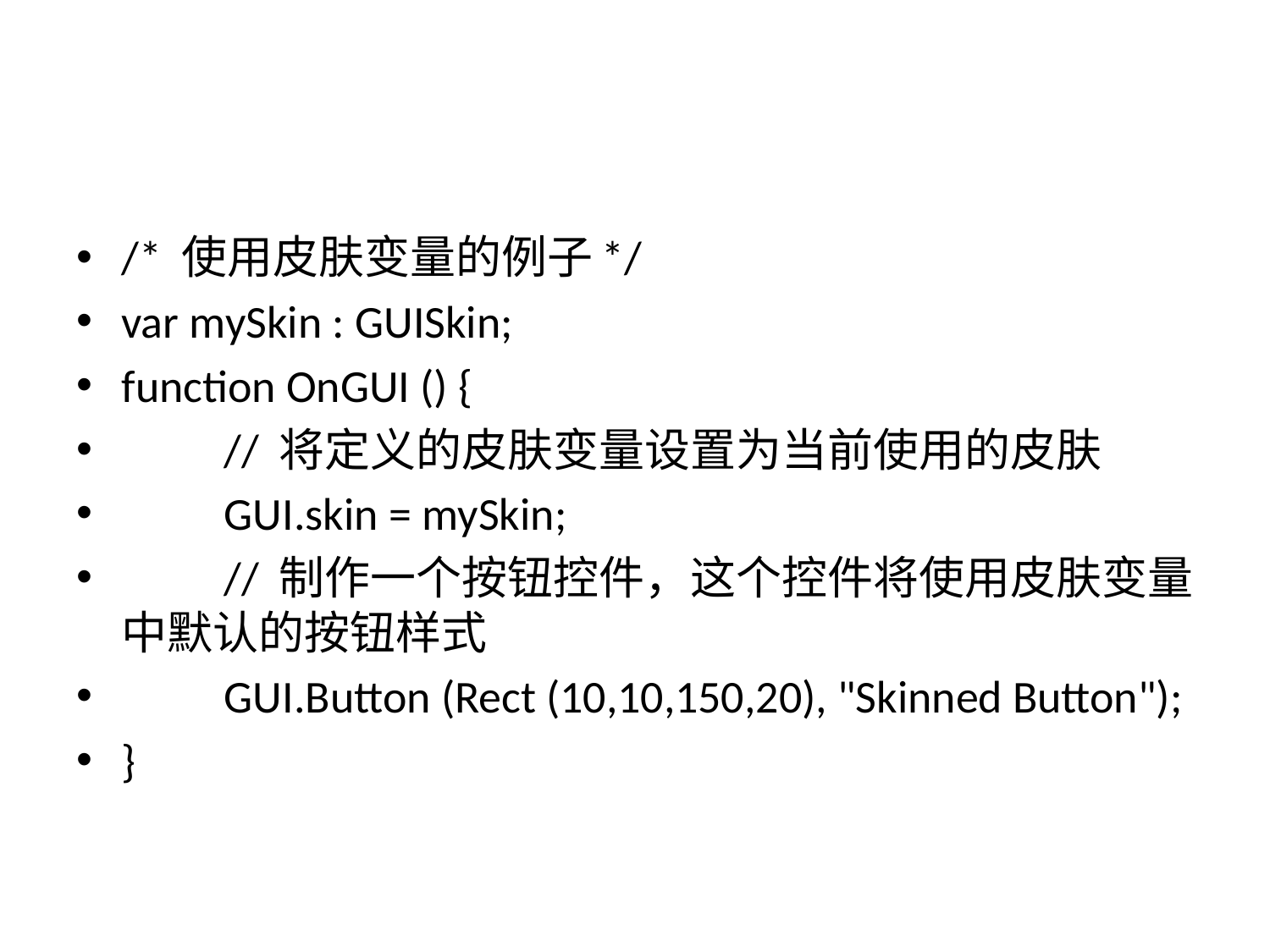

#
/* 使用皮肤变量的例子*/
var mySkin : GUISkin;
function OnGUI () {
	// 将定义的皮肤变量设置为当前使用的皮肤
	GUI.skin = mySkin;
	// 制作一个按钮控件，这个控件将使用皮肤变量中默认的按钮样式
	GUI.Button (Rect (10,10,150,20), "Skinned Button");
}